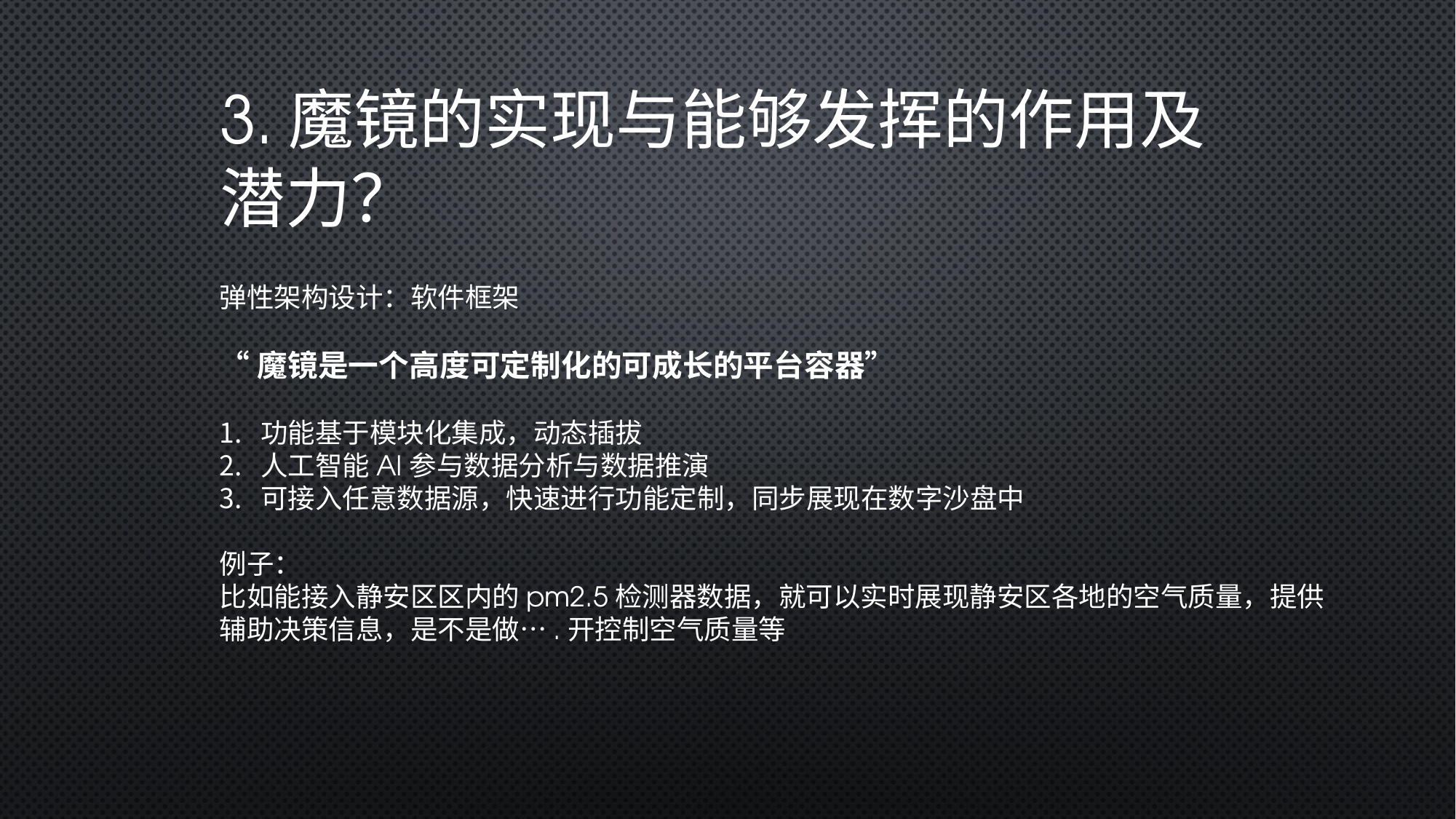

# 3.魔镜的实现与能够发挥的作用及潜力？
弹性架构设计：软件框架

“魔镜是一个高度可定制化的可成长的平台容器”

功能基于模块化集成，动态插拔
人工智能AI参与数据分析与数据推演
可接入任意数据源，快速进行功能定制，同步展现在数字沙盘中

例子：
比如能接入静安区区内的pm2.5检测器数据，就可以实时展现静安区各地的空气质量，提供辅助决策信息，是不是做….开控制空气质量等